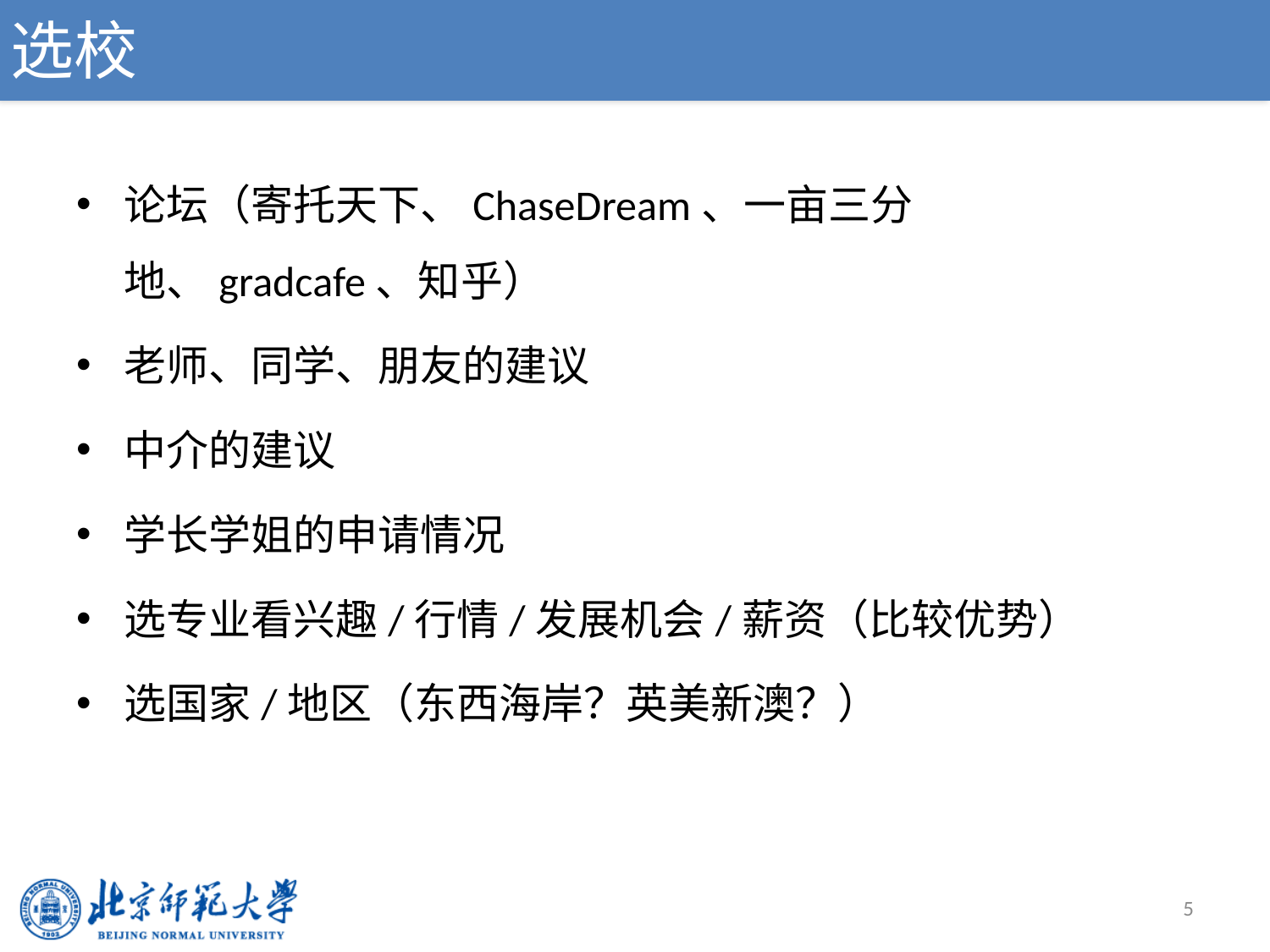

# 选校
论坛（寄托天下、ChaseDream、一亩三分地、gradcafe、知乎）
老师、同学、朋友的建议
中介的建议
学长学姐的申请情况
选专业看兴趣/行情/发展机会/薪资（比较优势）
选国家/地区（东西海岸？英美新澳？）
5